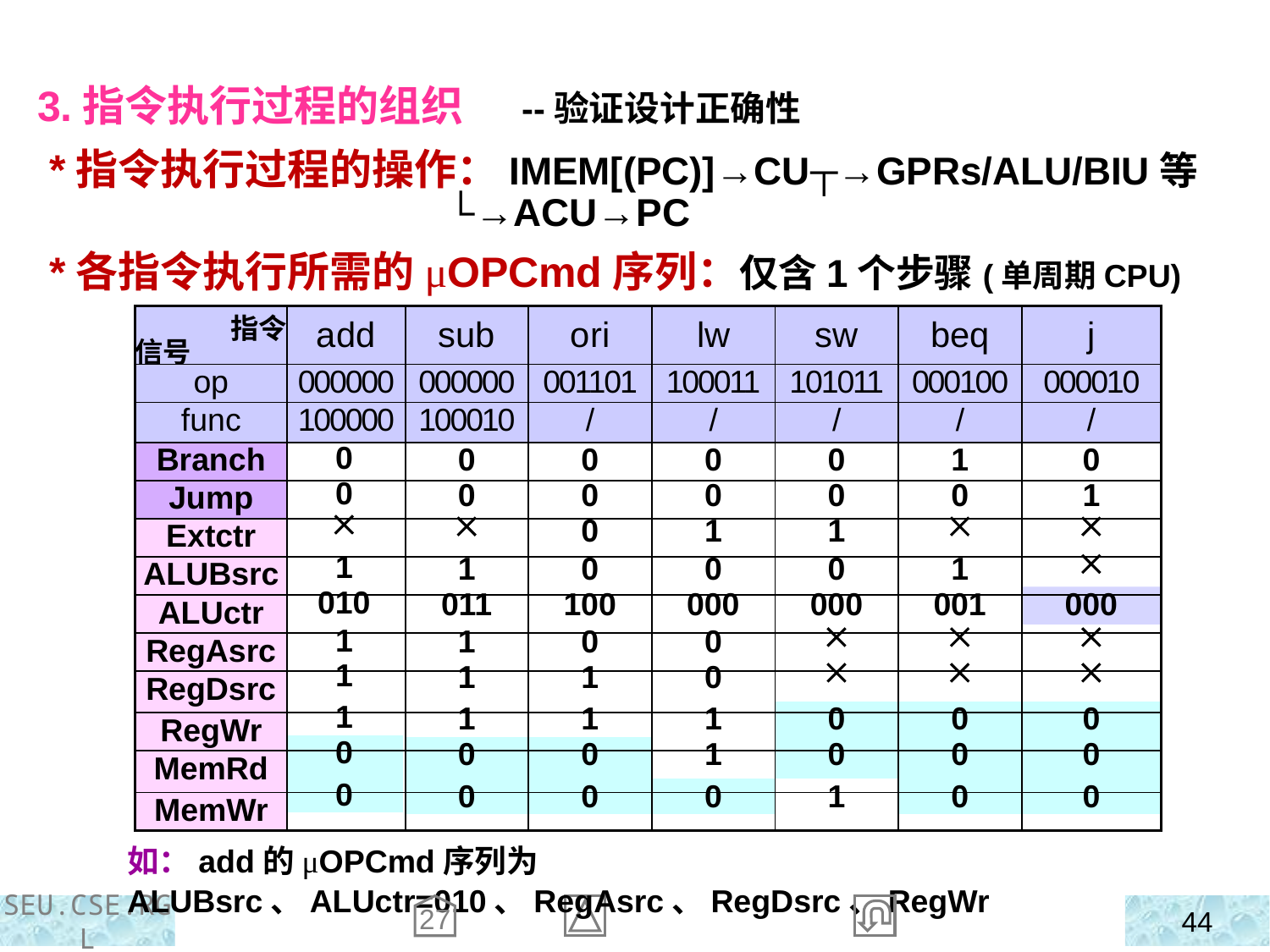

3.指令执行过程的组织     --验证设计正确性
 *指令执行过程的操作：IMEM[(PC)]→CU┬→GPRs/ALU/BIU等
                                      └→ACU→PC
 *各指令执行所需的μOPCmd序列：仅含1个步骤(单周期CPU)
| 指令 信号 | add | sub | ori | lw | sw | beq | j |
| --- | --- | --- | --- | --- | --- | --- | --- |
| op | 000000 | 000000 | 001101 | 100011 | 101011 | 000100 | 000010 |
| func | 100000 | 100010 | / | / | / | / | / |
| Branch |  |  |  |  |  |  |  |
| Jump |  |  |  |  |  |  |  |
| Extctr |  |  |  |  |  |  |  |
| ALUBsrc |  |  |  |  |  |  |  |
| ALUctr |  |  |  |  |  |  |  |
| RegAsrc |  |  |  |  |  |  |  |
| RegDsrc |  |  |  |  |  |  |  |
| RegWr |  |  |  |  |  |  |  |
| MemRd |  |  |  |  |  |  |  |
| MemWr |  |  |  |  |  |  |  |
| 0 |
| --- |
| 0 |
| × |
| 1 |
| 010 |
| 1 |
| 1 |
| 1 |
| 0 |
| 0 |
| 0 | 0 | 0 | 0 | 1 | 0 |
| --- | --- | --- | --- | --- | --- |
| 0 | 0 | 0 | 0 | 0 | 1 |
| × | 0 | 1 | 1 | × | × |
| 1 | 0 | 0 | 0 | 1 | × |
| 011 | 100 | 000 | 000 | 001 | 000 |
| 1 | 0 | 0 | × | × | × |
| 1 | 1 | 0 | × | × | × |
| 1 | 1 | 1 | 0 | 0 | 0 |
| 0 | 0 | 1 | 0 | 0 | 0 |
| 0 | 0 | 0 | 1 | 0 | 0 |
如：add的μOPCmd序列为ALUBsrc、ALUctr=010、RegAsrc、RegDsrc、RegWr

27
SEU.CSE.RGL
44